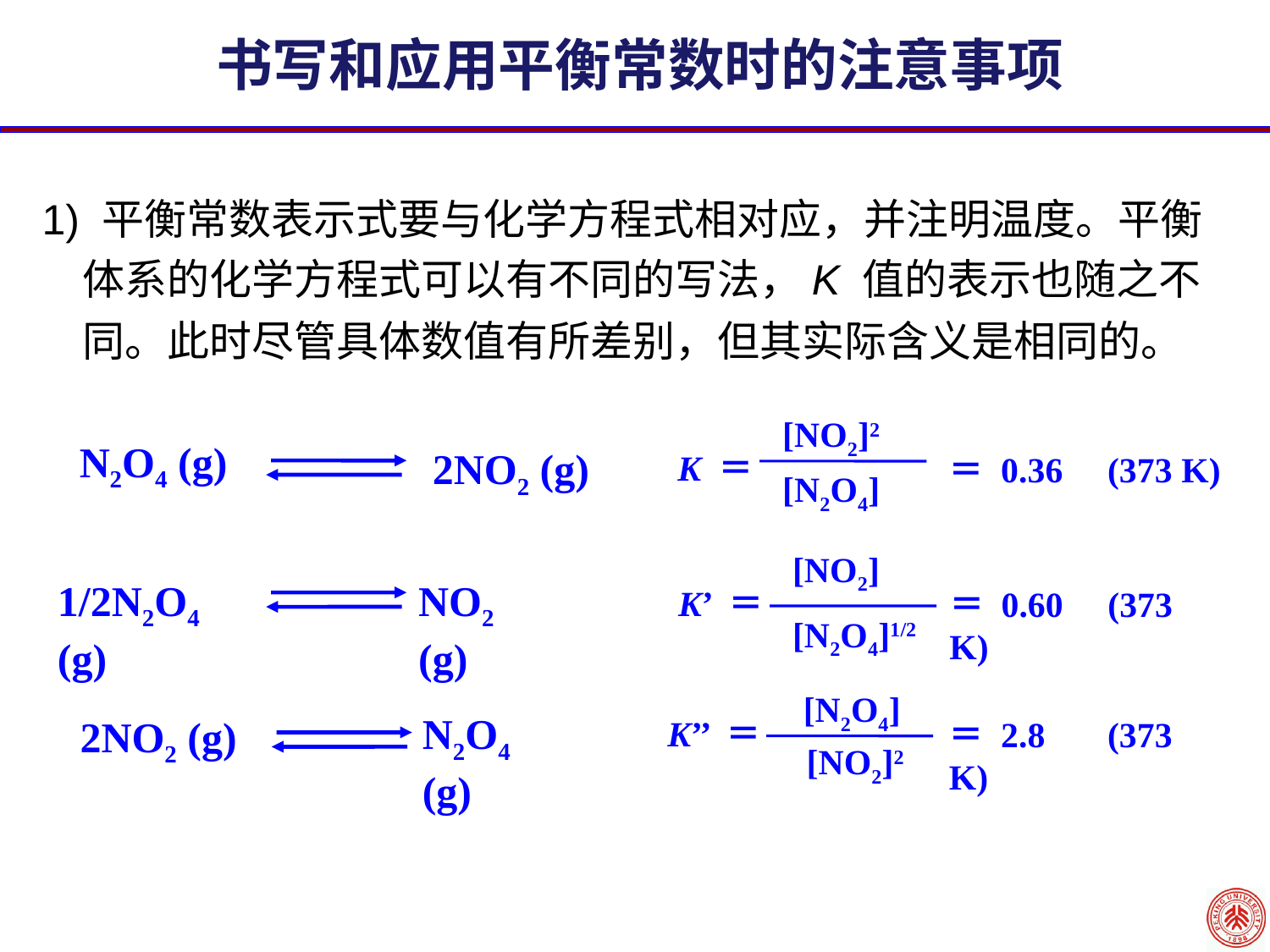

书写和应用平衡常数时的注意事项

1) 平衡常数表示式要与化学方程式相对应，并注明温度。平衡体系的化学方程式可以有不同的写法，K 值的表示也随之不同。此时尽管具体数值有所差别，但其实际含义是相同的。
[NO2]2
N2O4 (g)
2NO2 (g)
K ＝
＝ 0.36     (373 K)

[N2O4]

[NO2]
1/2N2O4 (g)
NO2 (g)
K’ ＝
＝ 0.60     (373 K)

[N2O4]1/2

[N2O4]
N2O4 (g)
2NO2 (g)
K’’ ＝
＝ 2.8       (373 K)

[NO2]2